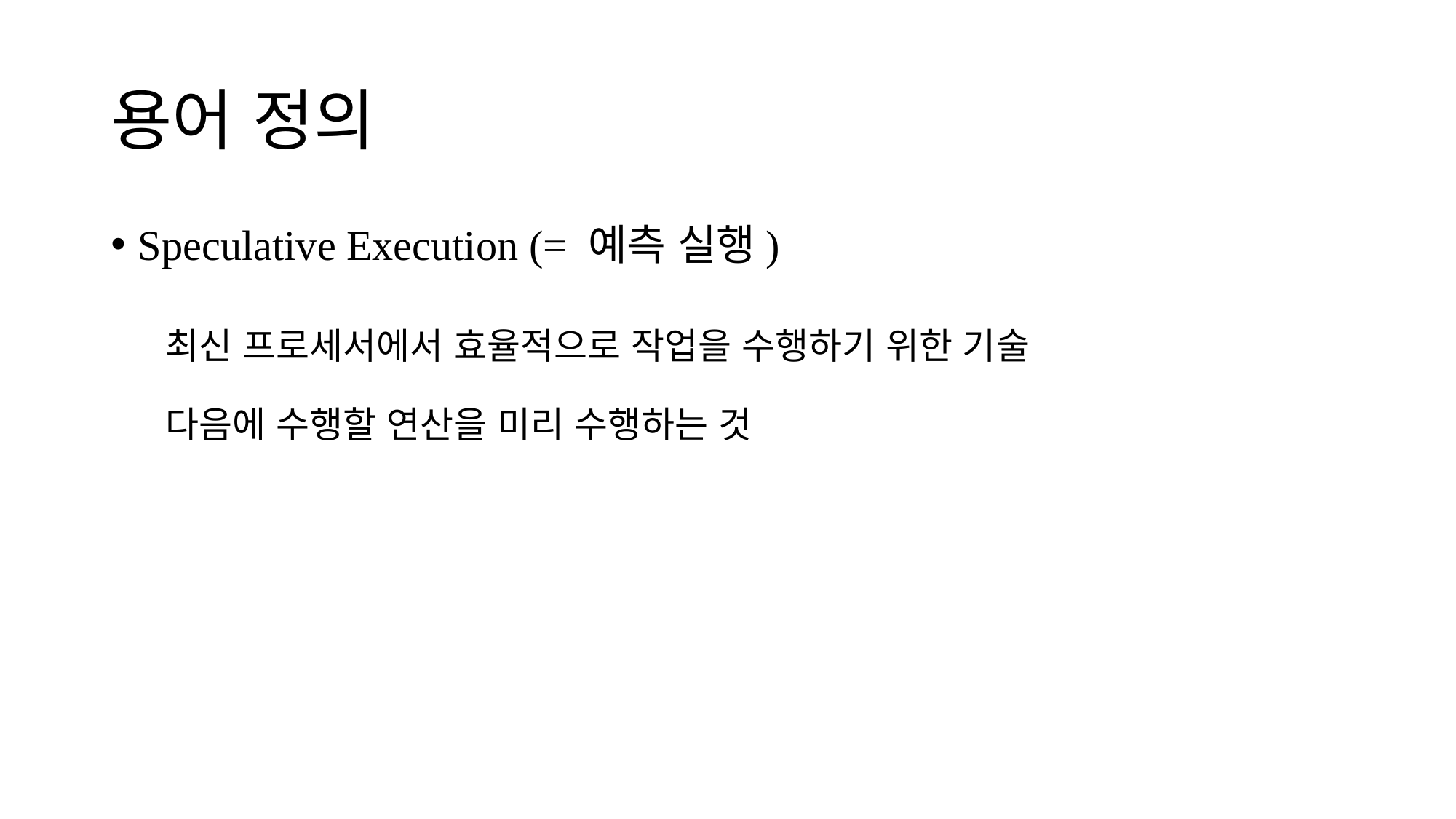

# 용어 정의
Speculative Execution (= 예측 실행)
최신 프로세서에서 효율적으로 작업을 수행하기 위한 기술
다음에 수행할 연산을 미리 수행하는 것